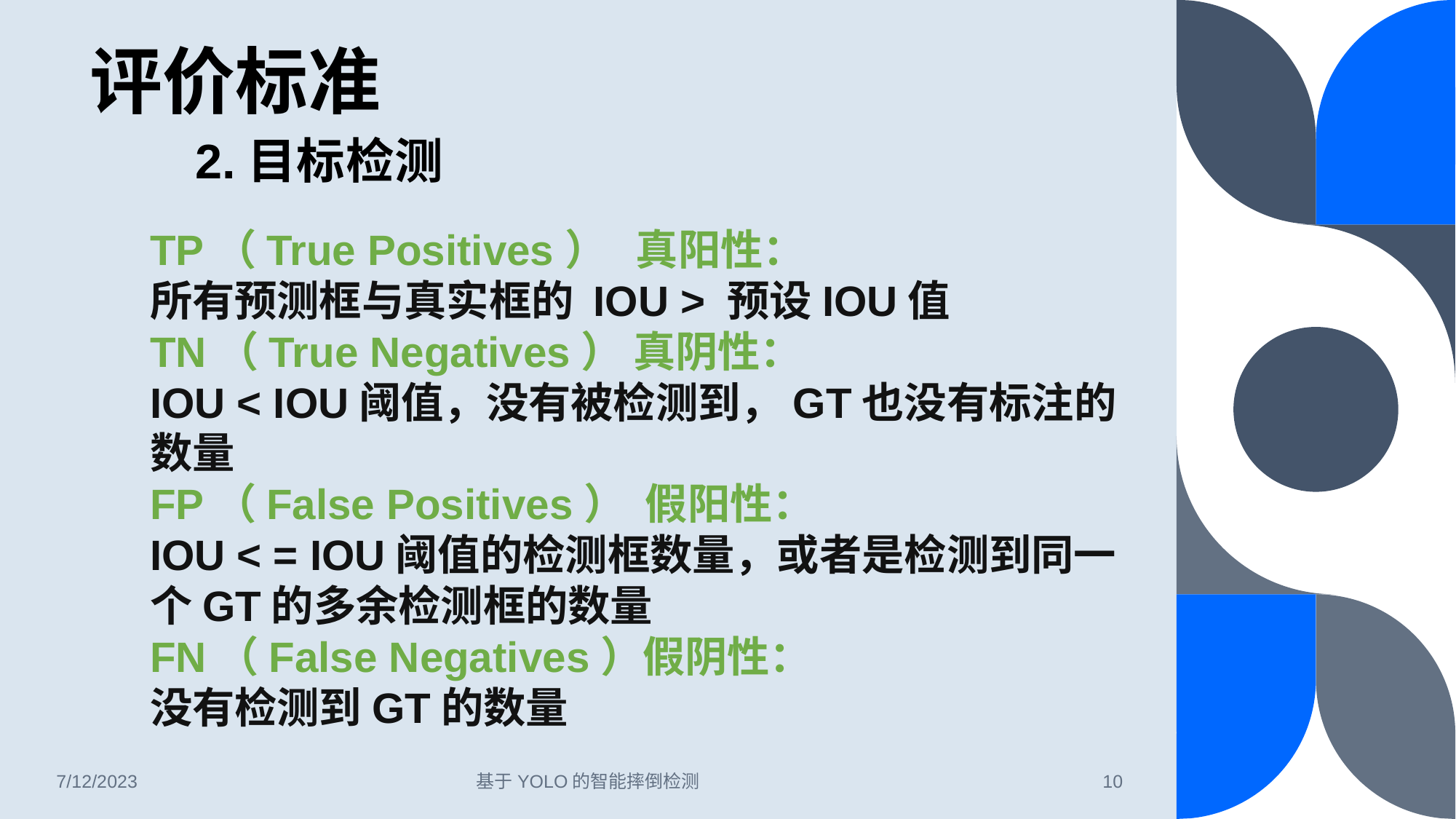

# 评价标准
2.目标检测
TP（True Positives）   真阳性：
所有预测框与真实框的 IOU > 预设IOU值
TN（True Negatives） 真阴性：
IOU < IOU阈值，没有被检测到，GT也没有标注的数量
FP（False Positives）  假阳性：
IOU < = IOU阈值的检测框数量，或者是检测到同一个GT的多余检测框的数量
FN（False Negatives）假阴性：
没有检测到GT的数量
7/12/2023
基于YOLO的智能摔倒检测
10